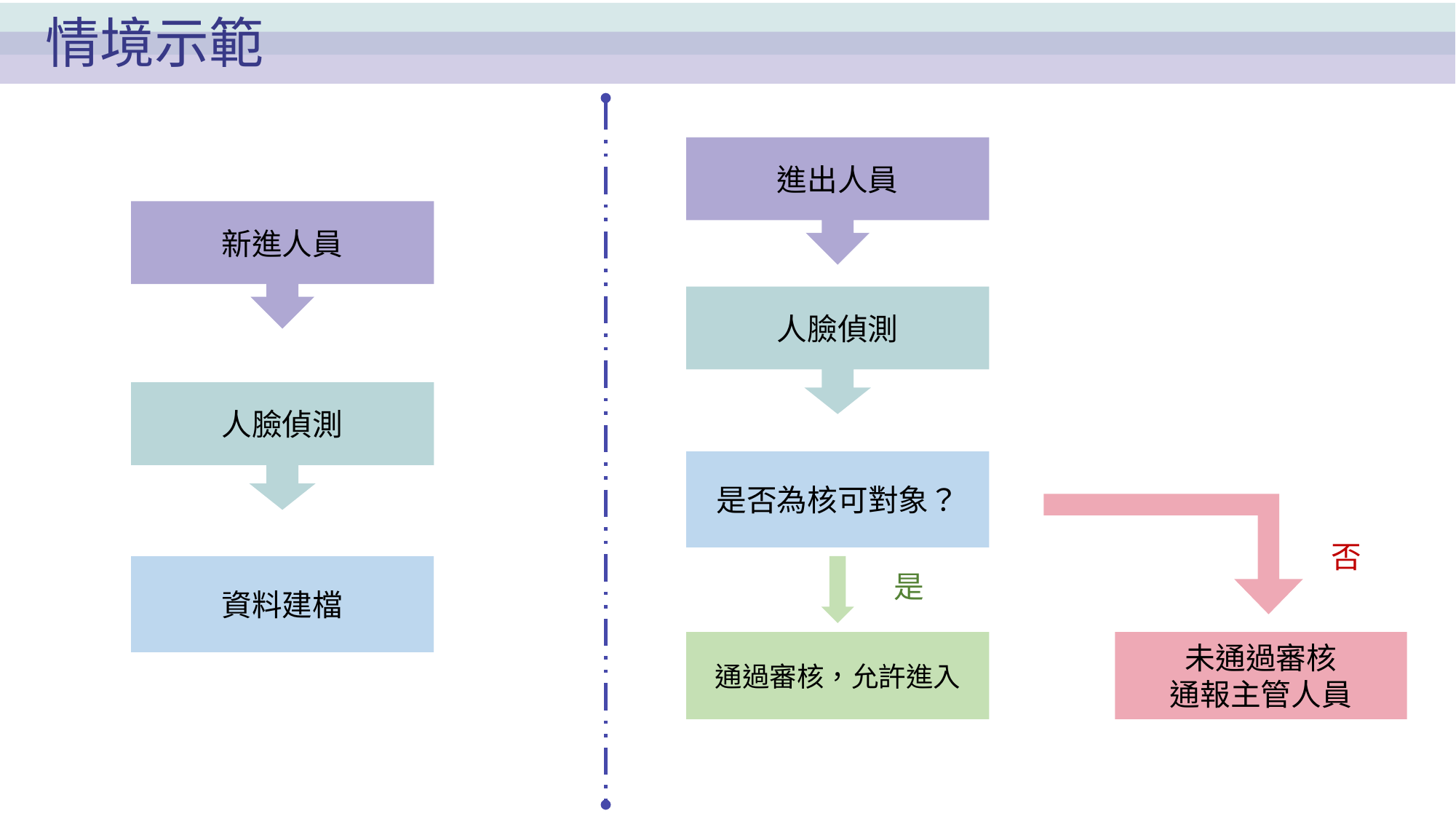

情境示範
進出人員
新進人員
人臉偵測
人臉偵測
是否為核可對象？

否
資料建檔

是
通過審核，允許進入
未通過審核
通報主管人員